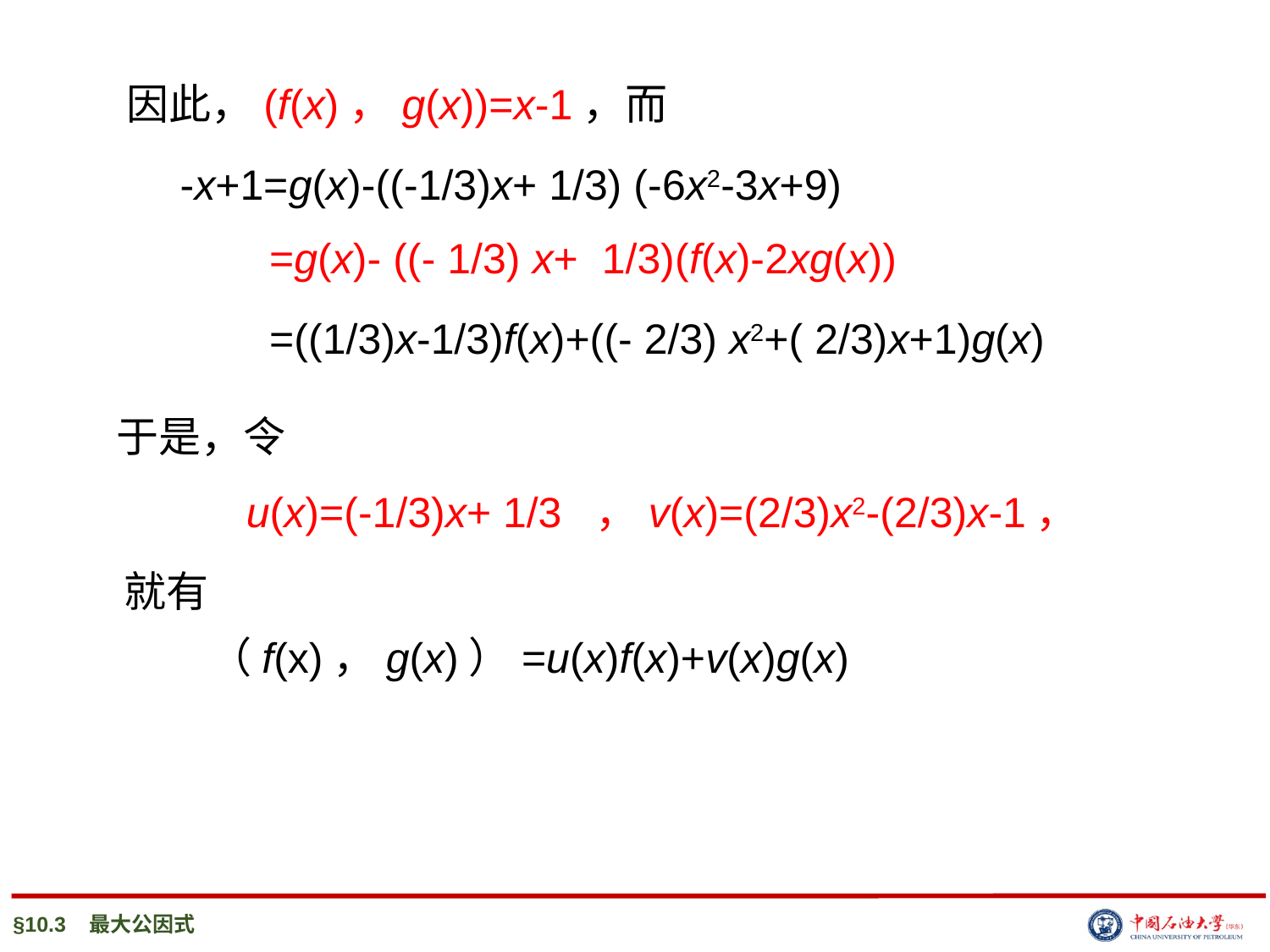

因此，(f(x)，g(x))=x-1，而
       -x+1=g(x)-((-1/3)x+ 1/3) (-6x2-3x+9)
              =g(x)- ((- 1/3) x+  1/3)(f(x)-2xg(x))
              =((1/3)x-1/3)f(x)+((- 2/3) x2+( 2/3)x+1)g(x)
于是，令
u(x)=(-1/3)x+ 1/3  ，v(x)=(2/3)x2-(2/3)x-1，
 就有
          （f(x)，g(x)）=u(x)f(x)+v(x)g(x)